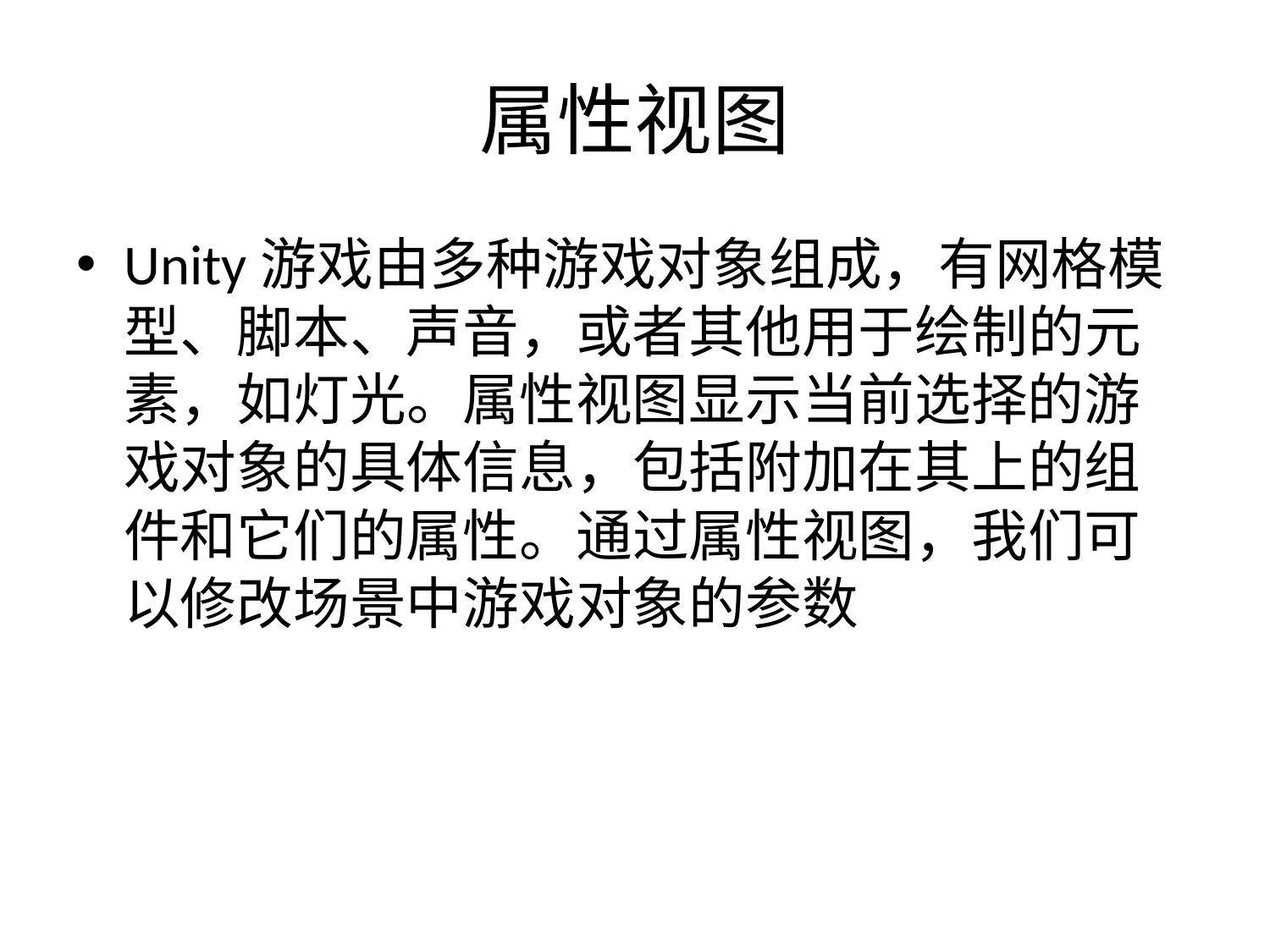

# 属性视图
Unity游戏由多种游戏对象组成，有网格模型、脚本、声音，或者其他用于绘制的元素，如灯光。属性视图显示当前选择的游戏对象的具体信息，包括附加在其上的组件和它们的属性。通过属性视图，我们可以修改场景中游戏对象的参数